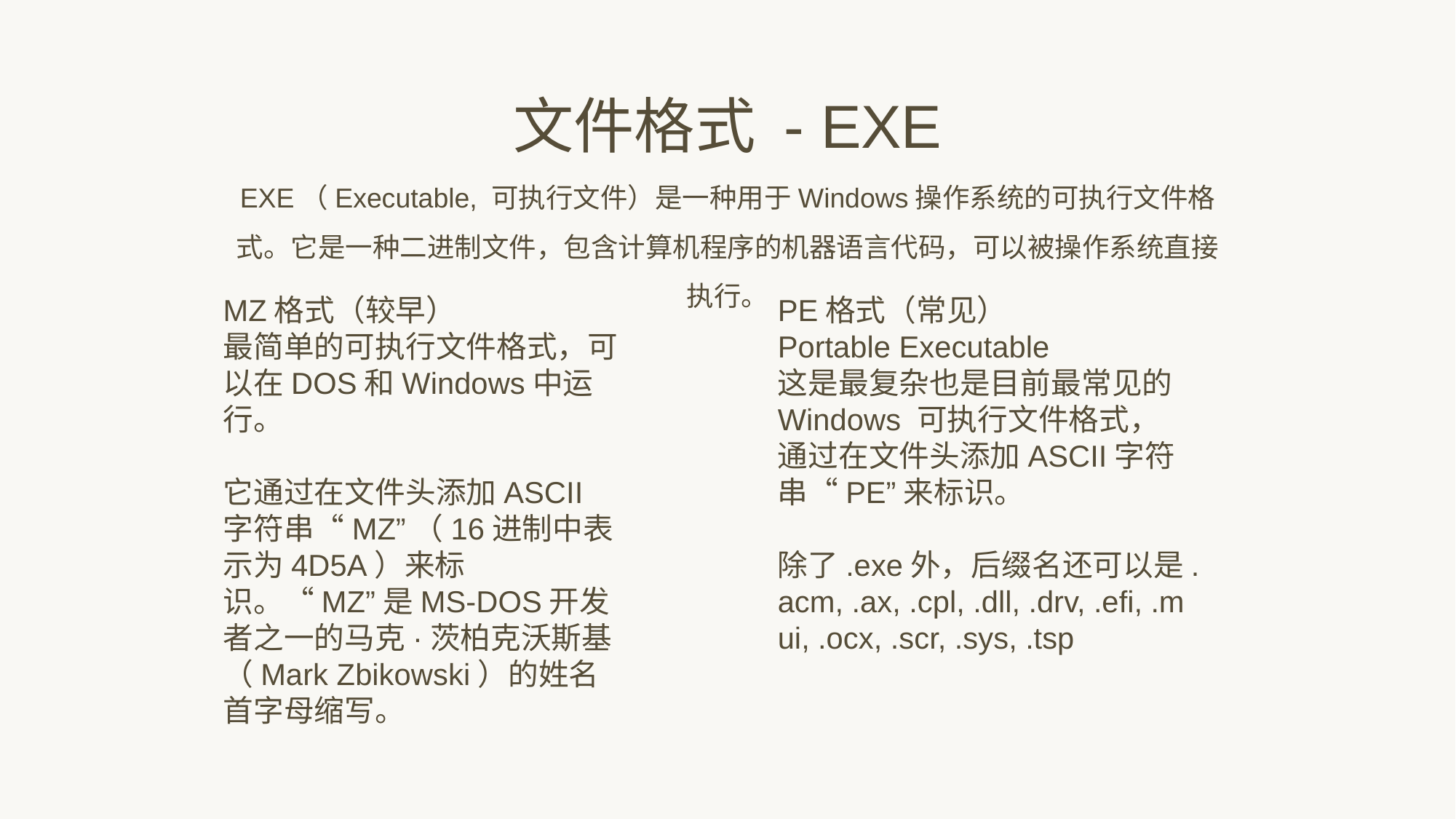

文件格式 - EXE
EXE（Executable, 可执行文件）是一种用于Windows操作系统的可执行文件格式。它是一种二进制文件，包含计算机程序的机器语言代码，可以被操作系统直接执行。
MZ格式（较早）
最简单的可执行文件格式，可以在DOS和Windows中运行。

它通过在文件头添加ASCII字符串“MZ”（16进制中表示为4D5A）来标识。“MZ”是MS-DOS开发者之一的马克·茨柏克沃斯基（Mark Zbikowski）的姓名首字母缩写。
PE格式（常见）
Portable Executable
这是最复杂也是目前最常见的 Windows 可执行文件格式，通过在文件头添加ASCII字符串“PE”来标识。

除了.exe外，后缀名还可以是.acm, .ax, .cpl, .dll, .drv, .efi, .mui, .ocx, .scr, .sys, .tsp